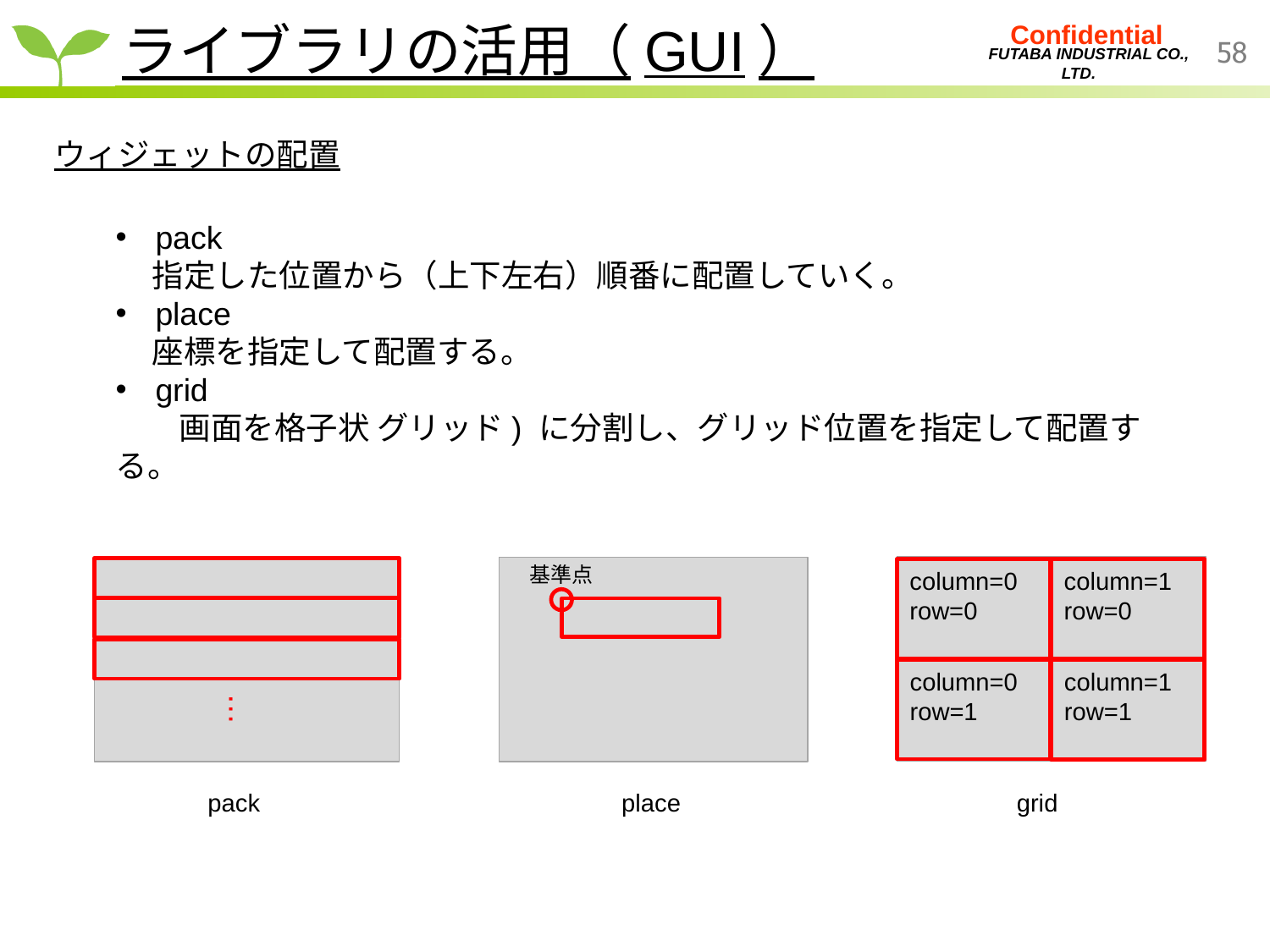

ライブラリの活用（GUI）
ウィジェットの配置
pack
    指定した位置から（上下左右）順番に配置していく。
place
    座標を指定して配置する。
grid
　　画面を格子状 グリッド) に分割し、グリッド位置を指定して配置する。

基準点

column=0
row=0
column=1
row=0
column=0
row=1
column=1
row=1

…
grid
place
pack